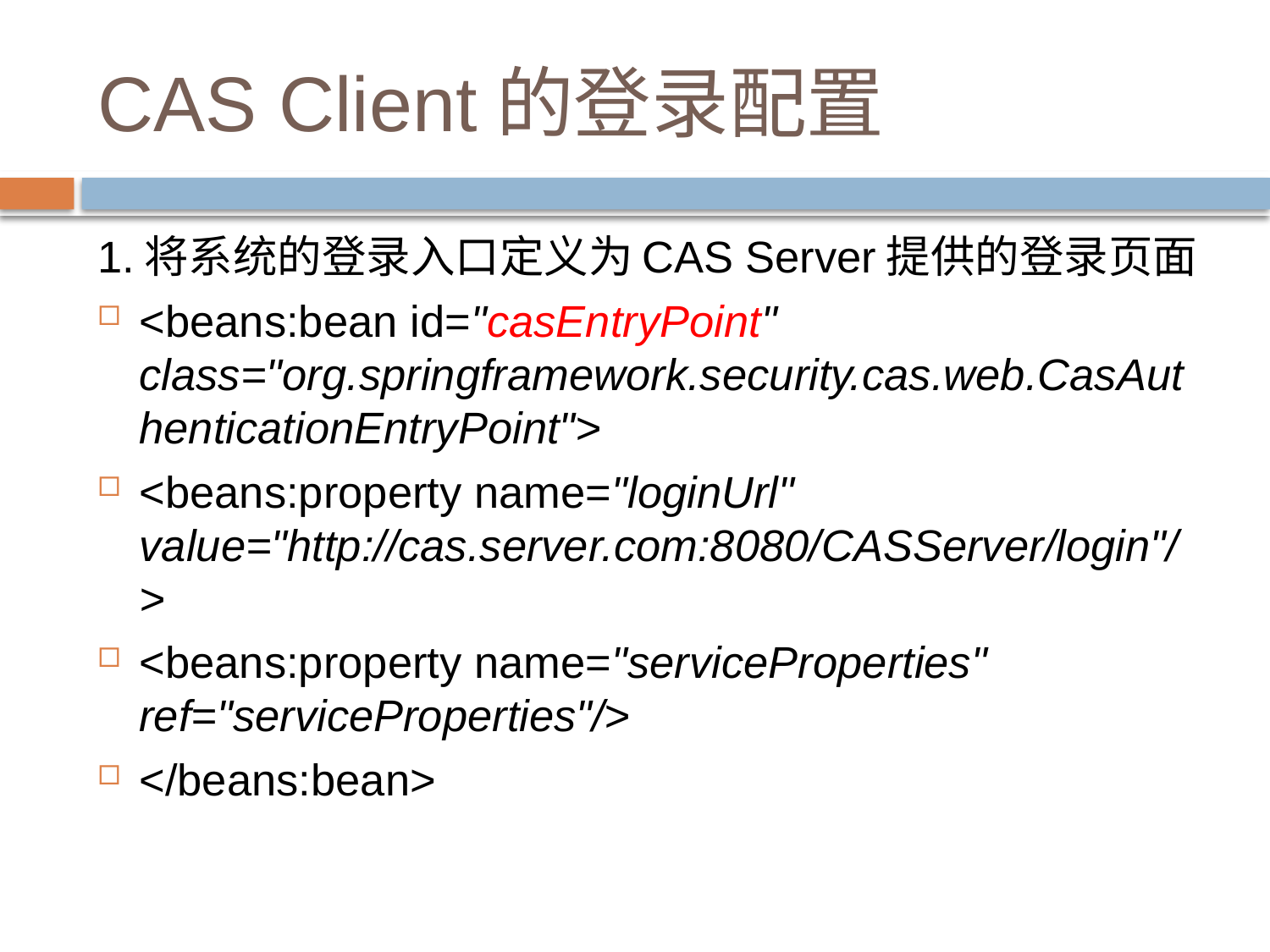

# CAS Client的登录配置
1.将系统的登录入口定义为CAS Server提供的登录页面
<beans:bean id="casEntryPoint" class="org.springframework.security.cas.web.CasAuthenticationEntryPoint">
<beans:property name="loginUrl" value="http://cas.server.com:8080/CASServer/login"/>
<beans:property name="serviceProperties" ref="serviceProperties"/>
</beans:bean>